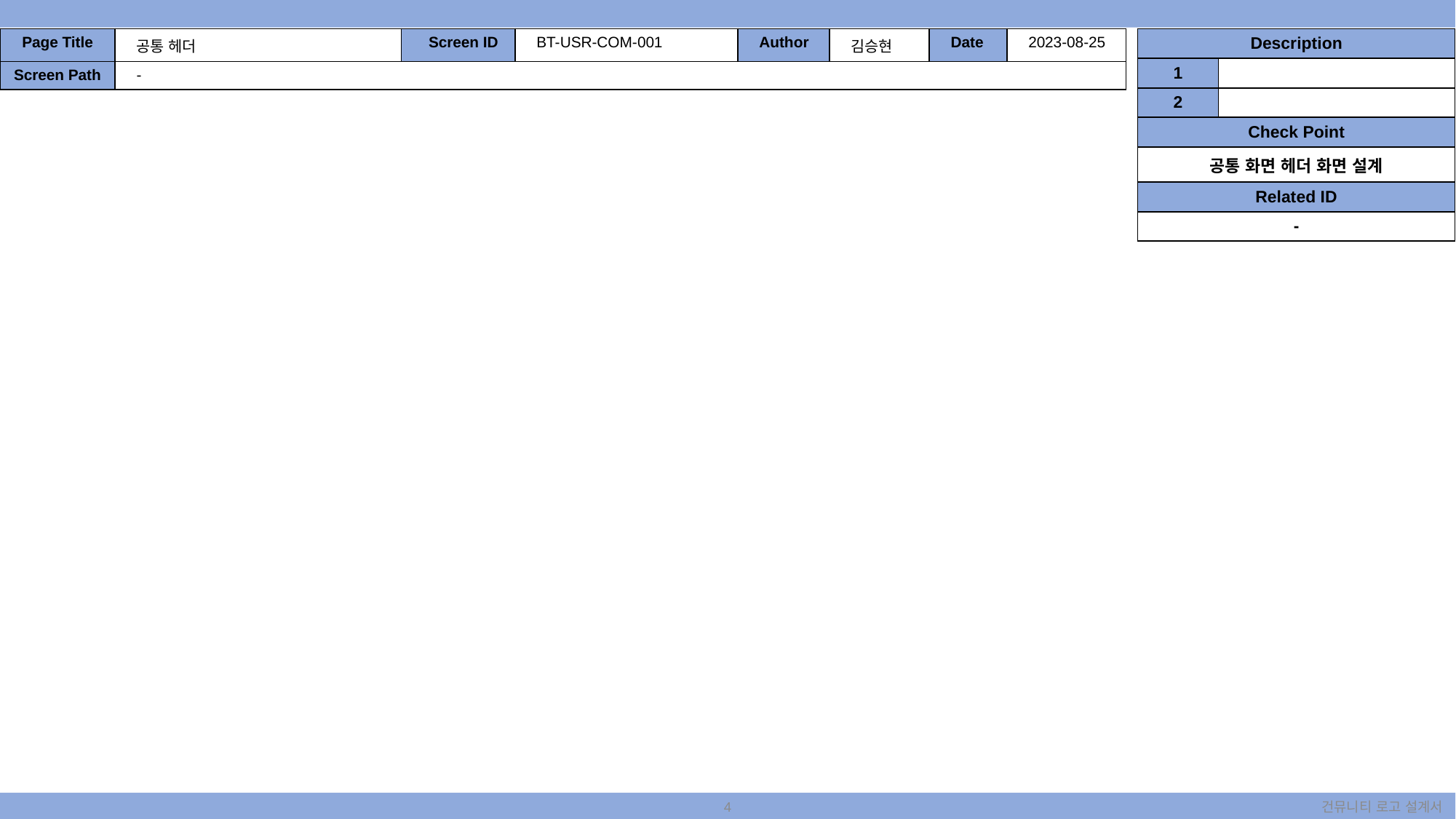

| Page Title | 공통 헤더 | Screen ID | BT-USR-COM-001 | Author | 김승현 | Date | 2023-08-25 |
| --- | --- | --- | --- | --- | --- | --- | --- |
| Screen Path | - |  |  |  |  |  |  |
| Description |  |
| --- | --- |
| 1 |  |
| 2 |  |
| Check Point |  |
| 공통 화면 헤더 화면 설계 |  |
| Related ID |  |
| - |  |
4
건뮤니티 로고 설계서